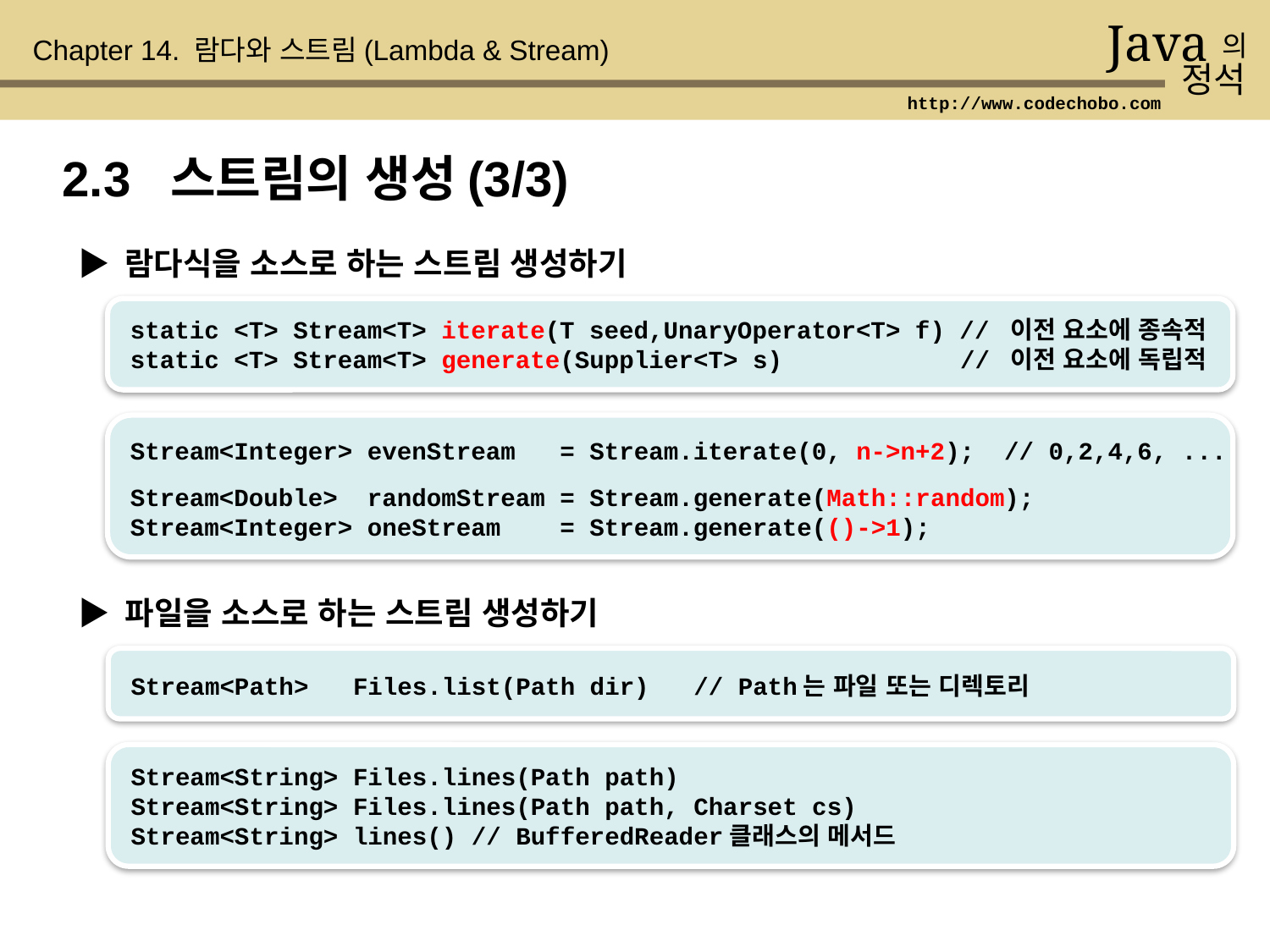

Java
의
정석
Chapter 14. 람다와 스트림(Lambda & Stream)

http://www.codechobo.com
2.3  스트림의 생성(3/3)
▶ 람다식을 소스로 하는 스트림 생성하기

static <T> Stream<T> iterate(T seed,UnaryOperator<T> f) // 이전 요소에 종속적
static <T> Stream<T> generate(Supplier<T> s)            // 이전 요소에 독립적

Stream<Integer> evenStream   = Stream.iterate(0, n->n+2);  // 0,2,4,6, ...

Stream<Double>  randomStream = Stream.generate(Math::random);
Stream<Integer> oneStream    = Stream.generate(()->1);
▶ 파일을 소스로 하는 스트림 생성하기

Stream<Path>   Files.list(Path dir)   // Path는 파일 또는 디렉토리

Stream<String> Files.lines(Path path)
Stream<String> Files.lines(Path path, Charset cs)
Stream<String> lines() // BufferedReader클래스의 메서드